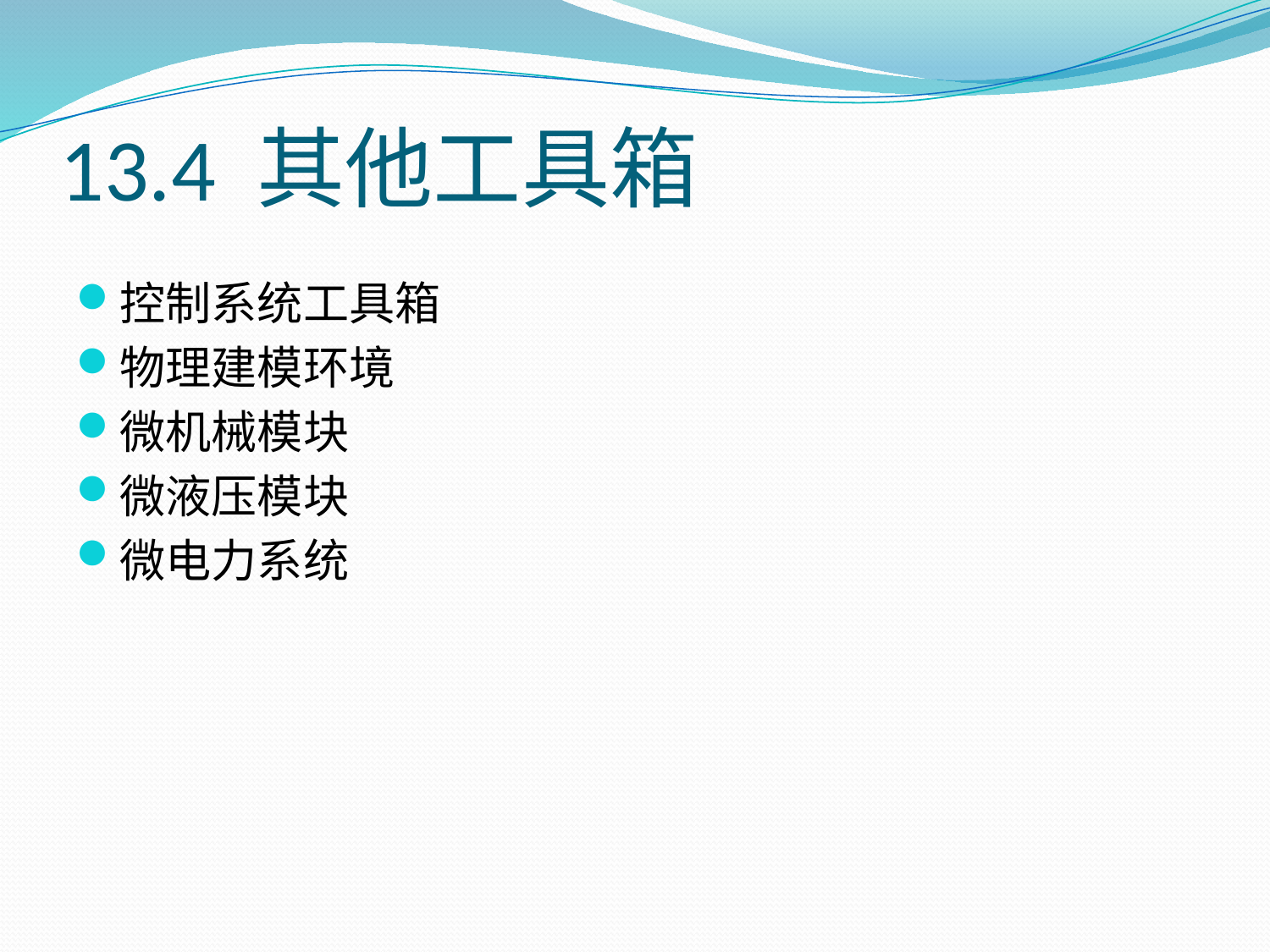

# 13.4 其他工具箱
控制系统工具箱
物理建模环境
微机械模块
微液压模块
微电力系统